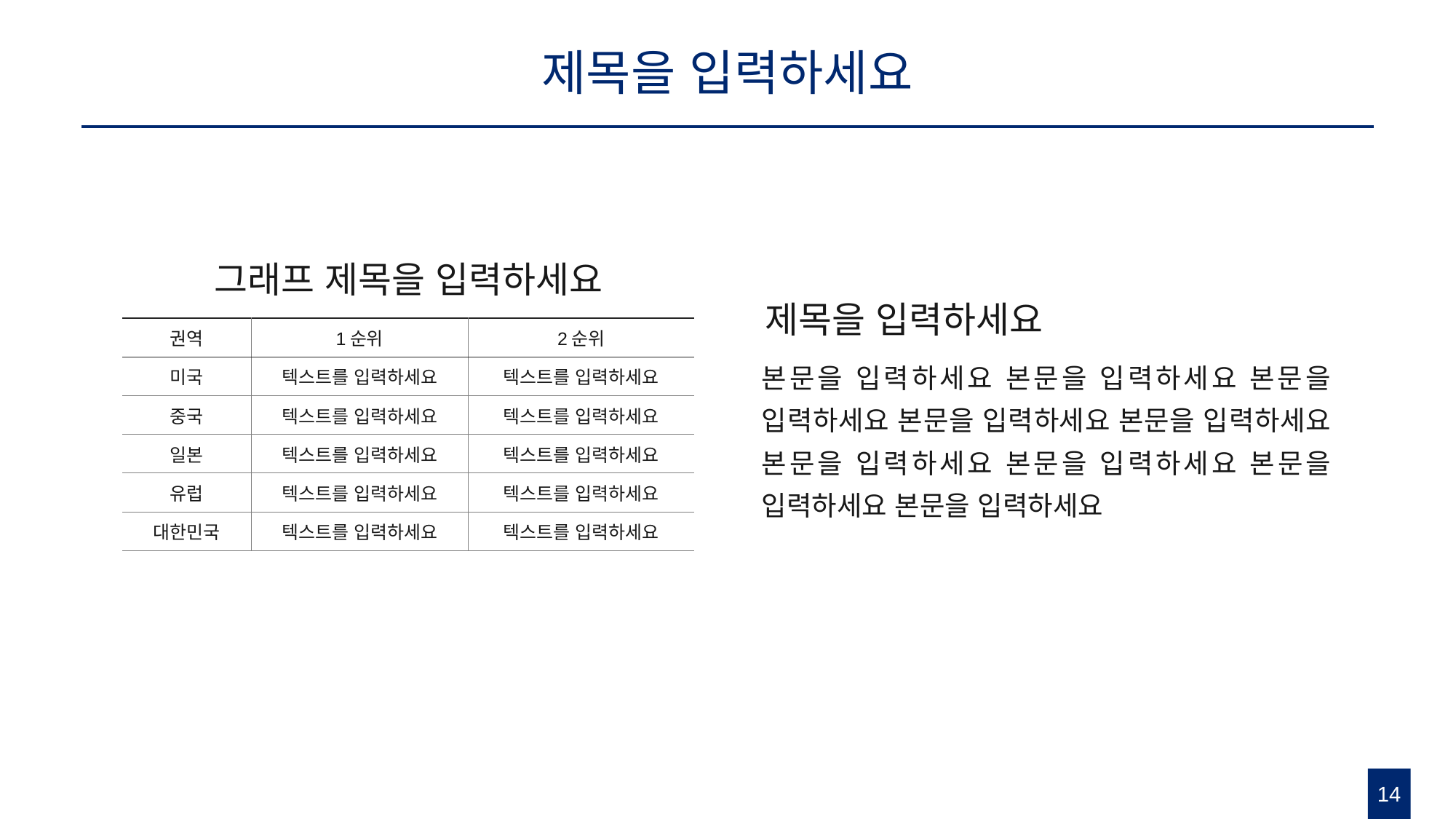

# 제목을 입력하세요
그래프 제목을 입력하세요
제목을 입력하세요
| 권역 | 1순위 | 2순위 |
| --- | --- | --- |
| 미국 | 텍스트를 입력하세요 | 텍스트를 입력하세요 |
| 중국 | 텍스트를 입력하세요 | 텍스트를 입력하세요 |
| 일본 | 텍스트를 입력하세요 | 텍스트를 입력하세요 |
| 유럽 | 텍스트를 입력하세요 | 텍스트를 입력하세요 |
| 대한민국 | 텍스트를 입력하세요 | 텍스트를 입력하세요 |
본문을 입력하세요 본문을 입력하세요 본문을 입력하세요 본문을 입력하세요 본문을 입력하세요 본문을 입력하세요 본문을 입력하세요 본문을 입력하세요 본문을 입력하세요